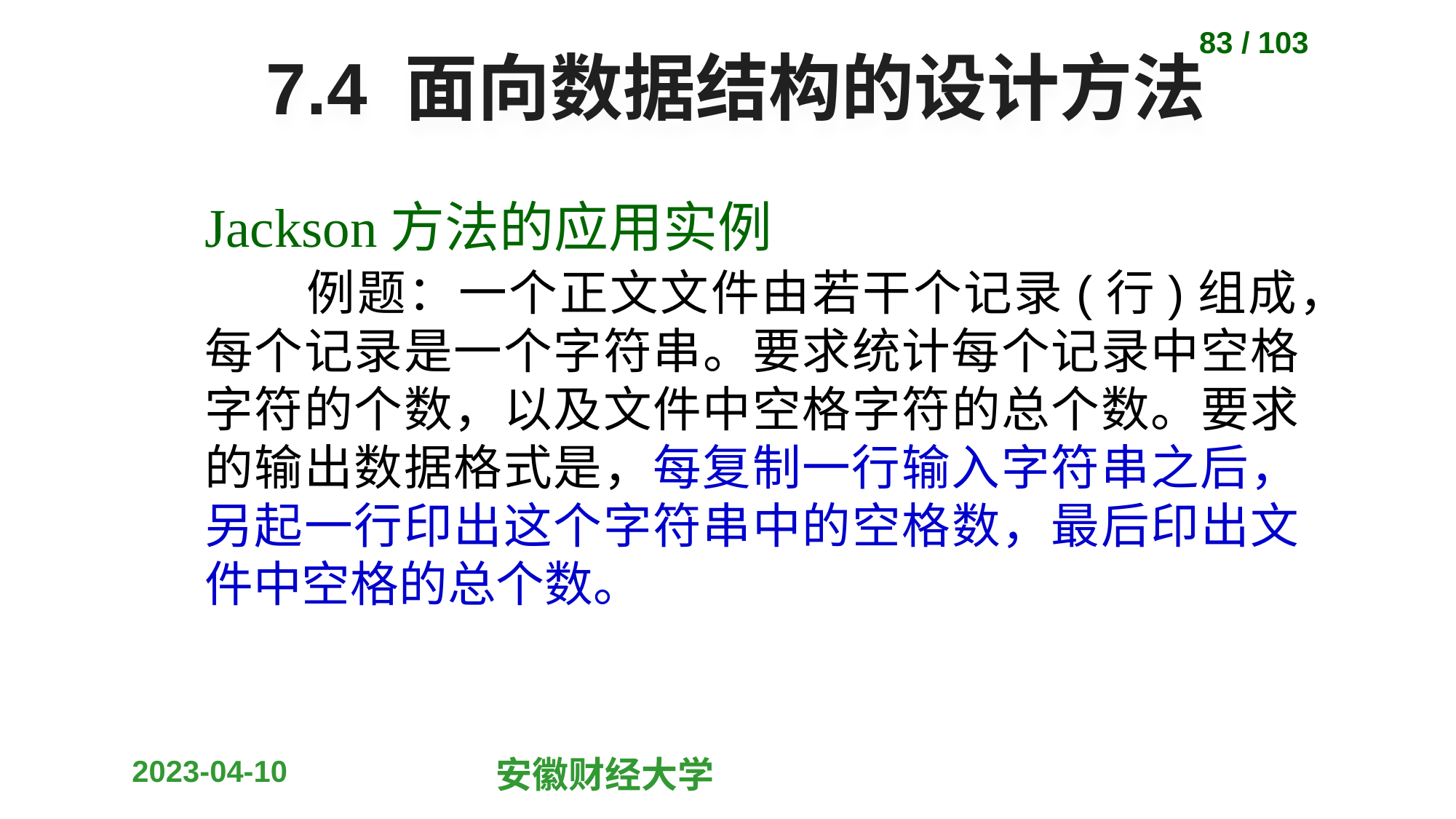

83 / 103
# 7.4 面向数据结构的设计方法
Jackson方法的应用实例
例题：一个正文文件由若干个记录(行)组成，每个记录是一个字符串。要求统计每个记录中空格字符的个数，以及文件中空格字符的总个数。要求的输出数据格式是，每复制一行输入字符串之后，另起一行印出这个字符串中的空格数，最后印出文件中空格的总个数。
2023-04-10
安徽财经大学